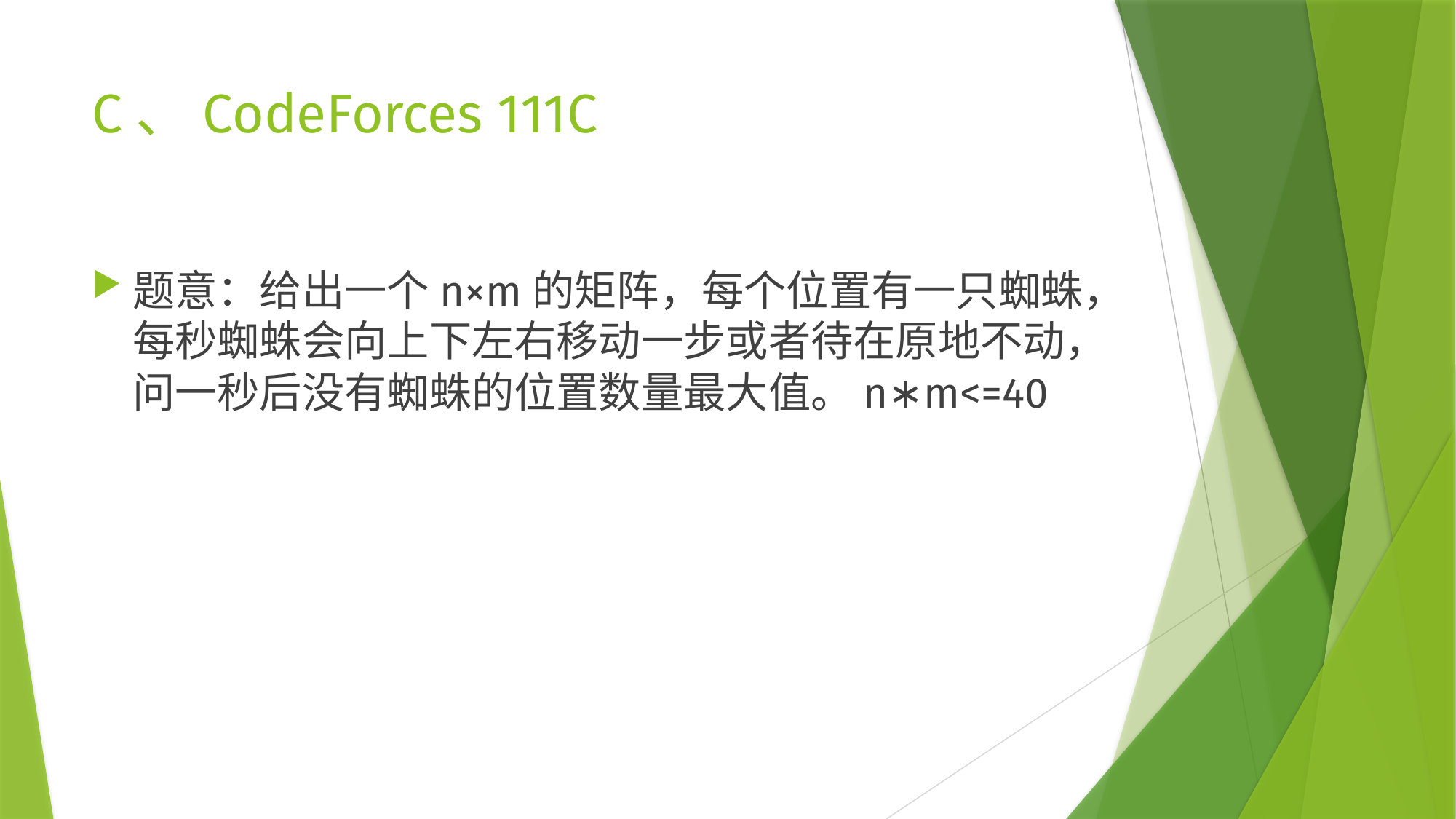

# C、CodeForces 111C
题意：给出一个n×m的矩阵，每个位置有一只蜘蛛，每秒蜘蛛会向上下左右移动一步或者待在原地不动，问一秒后没有蜘蛛的位置数量最大值。n∗m<=40